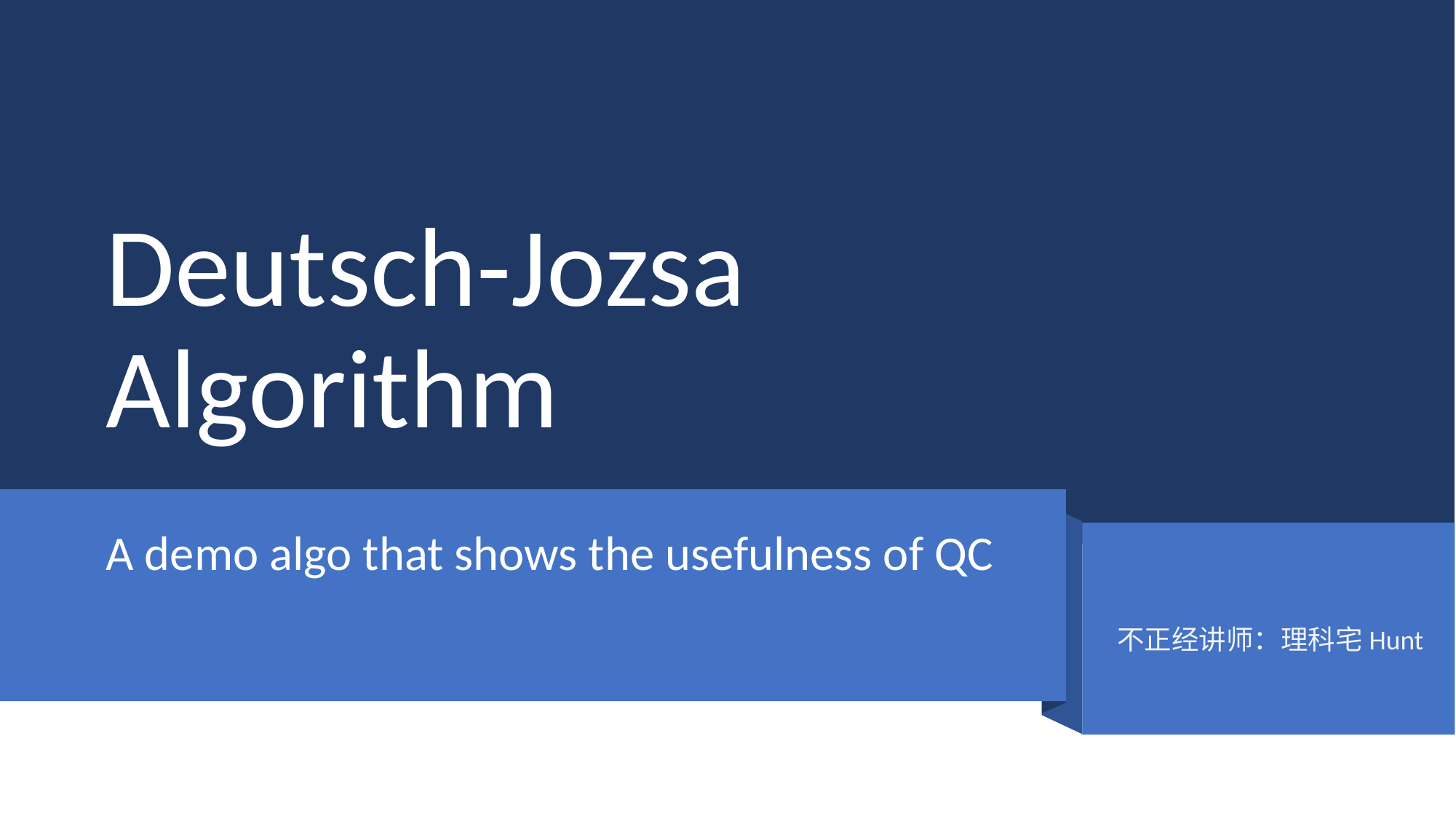

# Deutsch-Jozsa Algorithm

A demo algo that shows the usefulness of QC
不正经讲师：理科宅Hunt